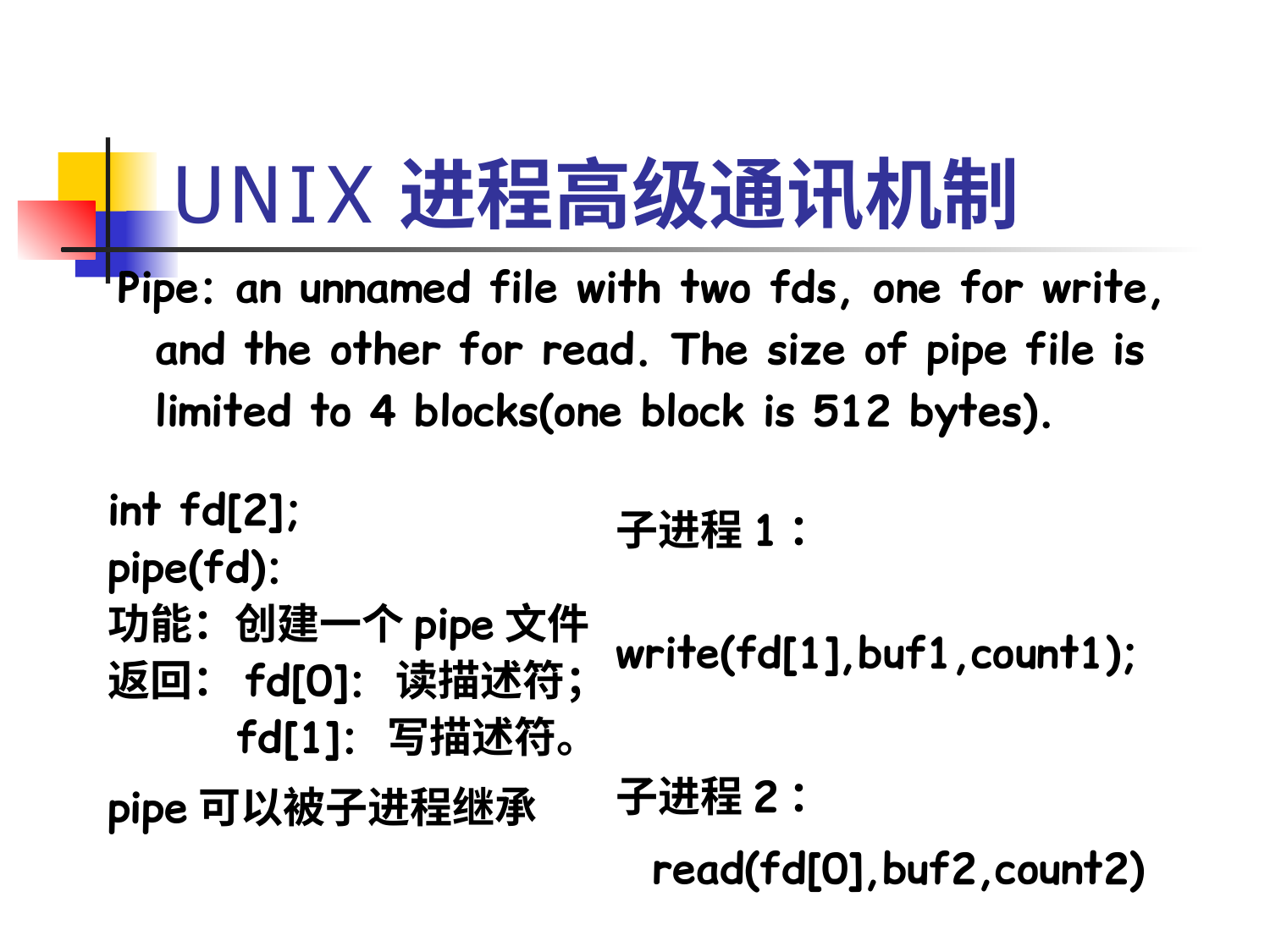

# UNIX进程高级通讯机制
Pipe: an unnamed file with two fds, one for write,
  and the other for read. The size of pipe file is
  limited to 4 blocks(one block is 512 bytes).
int fd[2];
pipe(fd):
功能：创建一个pipe文件
返回：fd[0]: 读描述符；
       fd[1]: 写描述符。
pipe可以被子进程继承
子进程1：
  write(fd[1],buf1,count1);

子进程2：
  read(fd[0],buf2,count2)